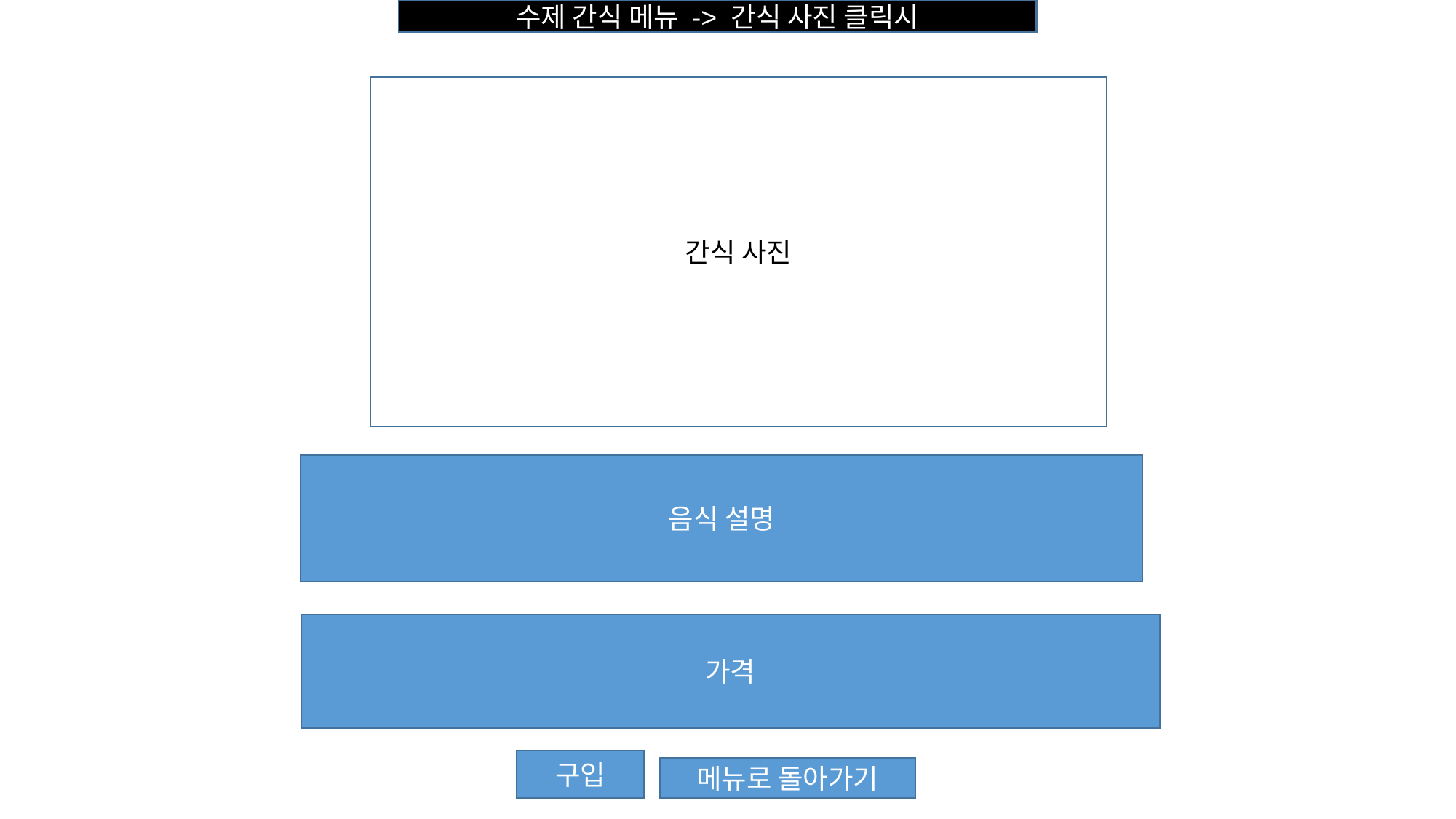

수제 간식 메뉴 -> 간식 사진 클릭시
간식 사진
음식 설명
가격
구입
메뉴로 돌아가기